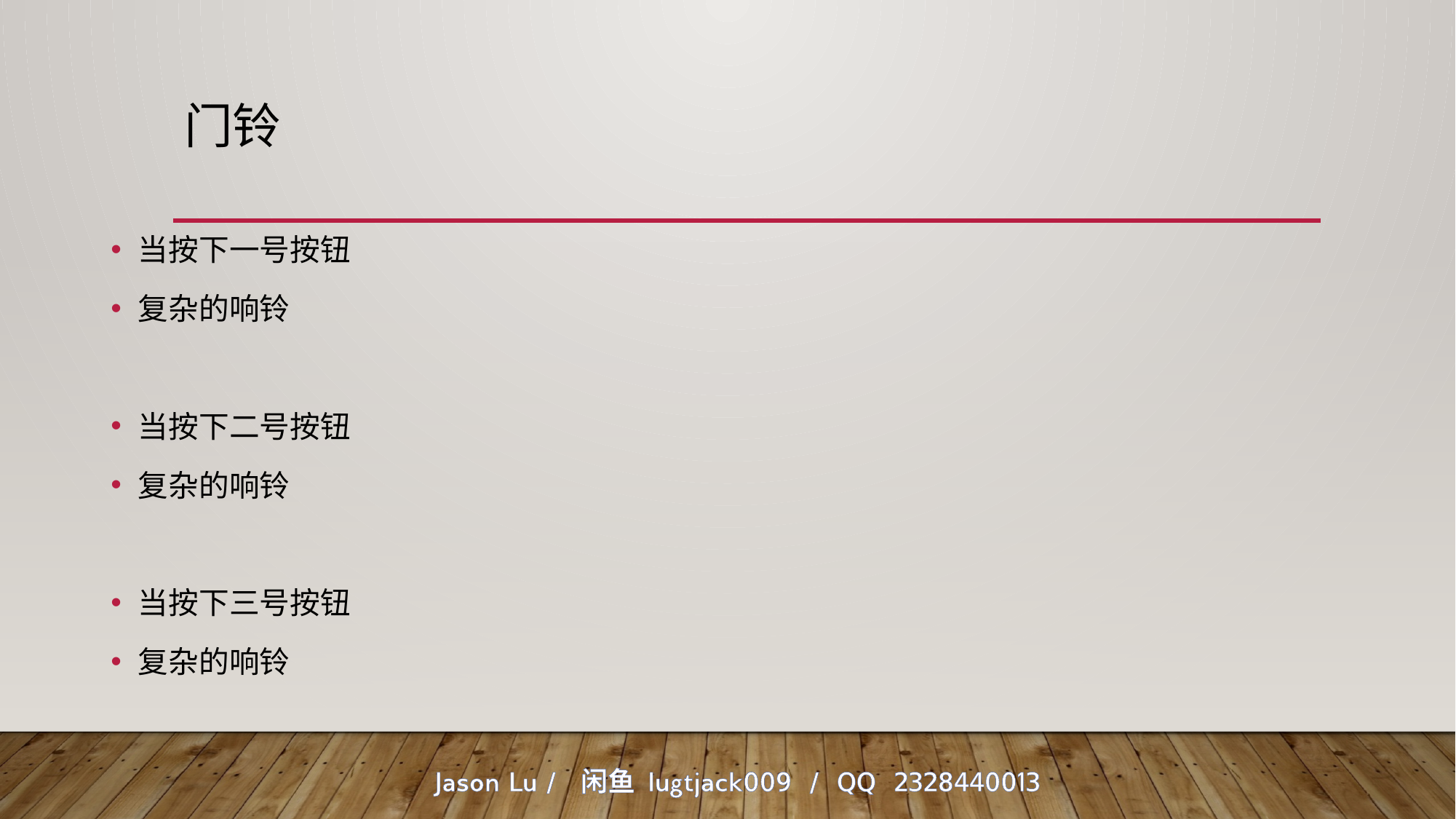

# 门铃
当按下一号按钮
复杂的响铃

当按下二号按钮
复杂的响铃

当按下三号按钮
复杂的响铃